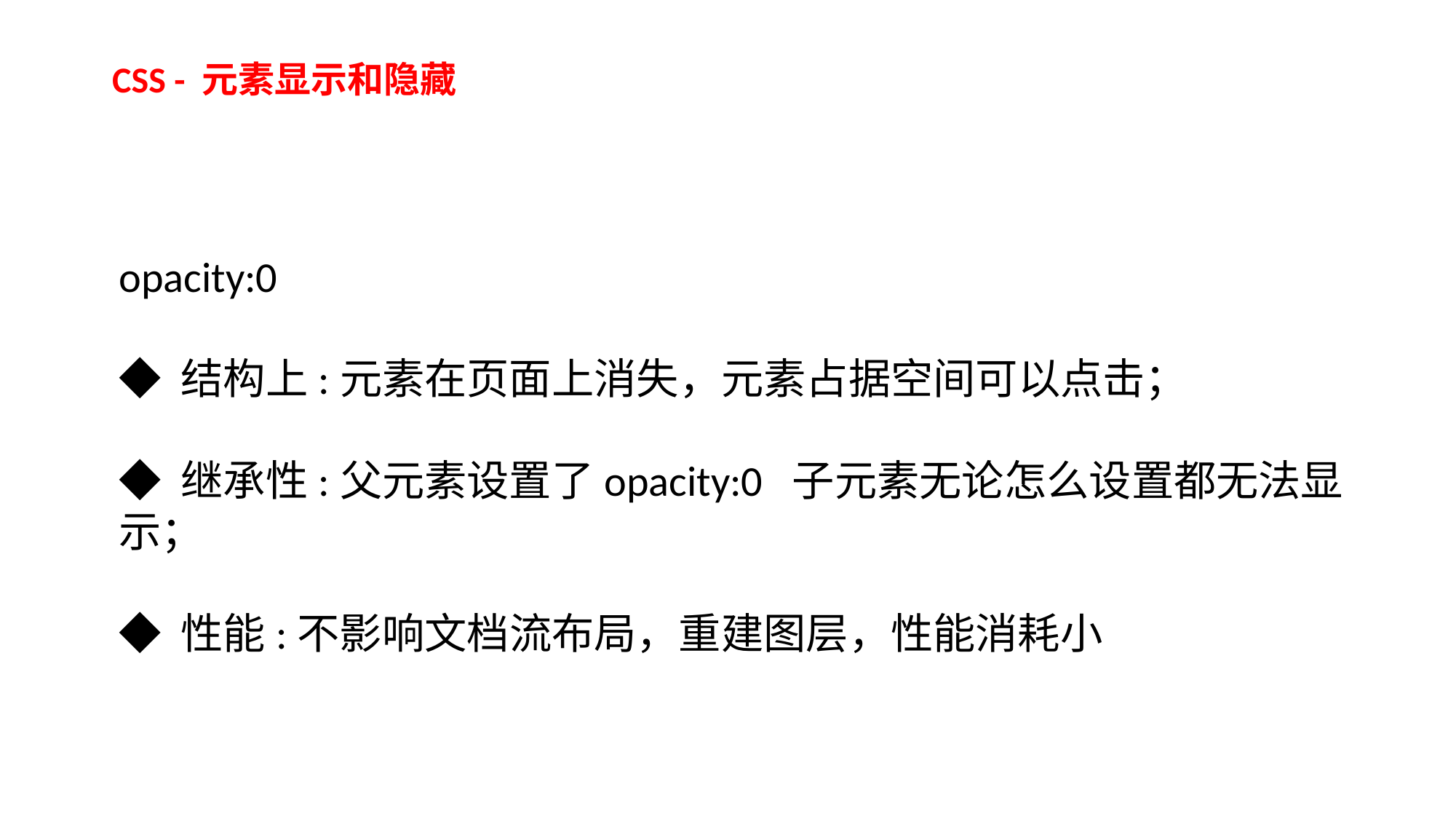

CSS - 元素显示和隐藏
opacity:0

◆ 结构上:元素在页面上消失，元素占据空间可以点击；

◆ 继承性:父元素设置了opacity:0  子元素无论怎么设置都无法显示；

◆ 性能:不影响文档流布局，重建图层，性能消耗小